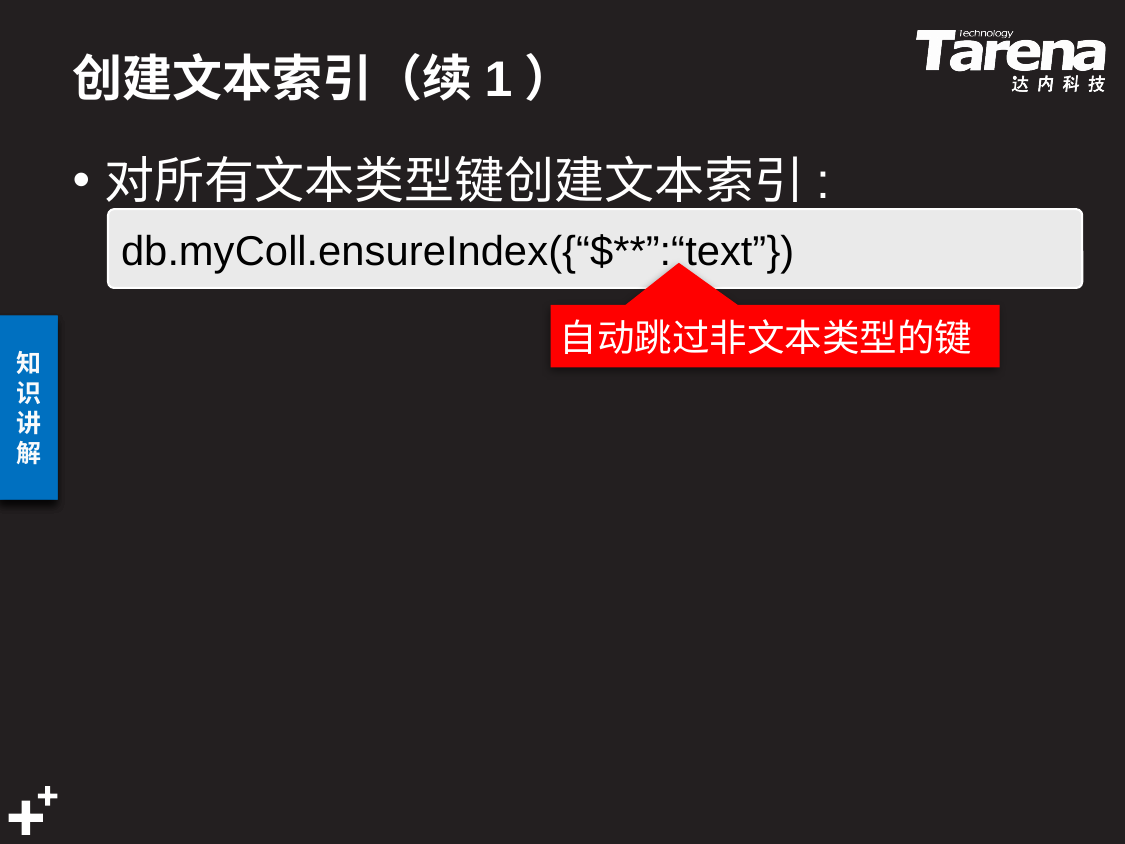

# 创建文本索引（续1）
对所有文本类型键创建文本索引:

db.myColl.ensureIndex({“$**”:“text”})
自动跳过非文本类型的键